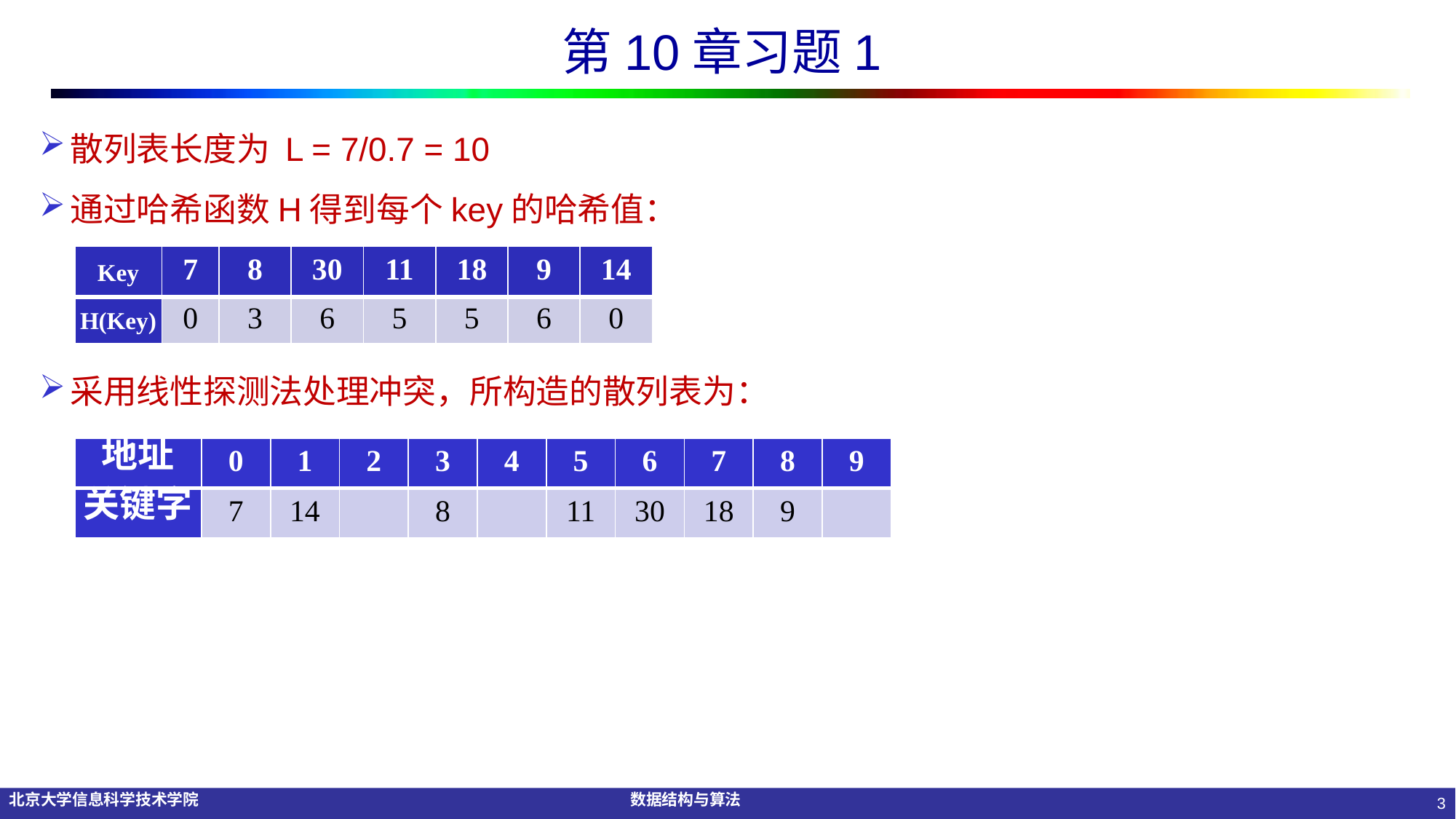

# 第10章习题1
散列表长度为 L = 7/0.7 = 10
通过哈希函数H得到每个key的哈希值：

采用线性探测法处理冲突，所构造的散列表为：

| Key | 7 | 8 | 30 | 11 | 18 | 9 | 14 |
| --- | --- | --- | --- | --- | --- | --- | --- |
| H(Key) | 0 | 3 | 6 | 5 | 5 | 6 | 0 |
| 地址 | 0 | 1 | 2 | 3 | 4 | 5 | 6 | 7 | 8 | 9 |
| --- | --- | --- | --- | --- | --- | --- | --- | --- | --- | --- |
| 关键字 | 7 | 14 |  | 8 |  | 11 | 30 | 18 | 9 |  |
3